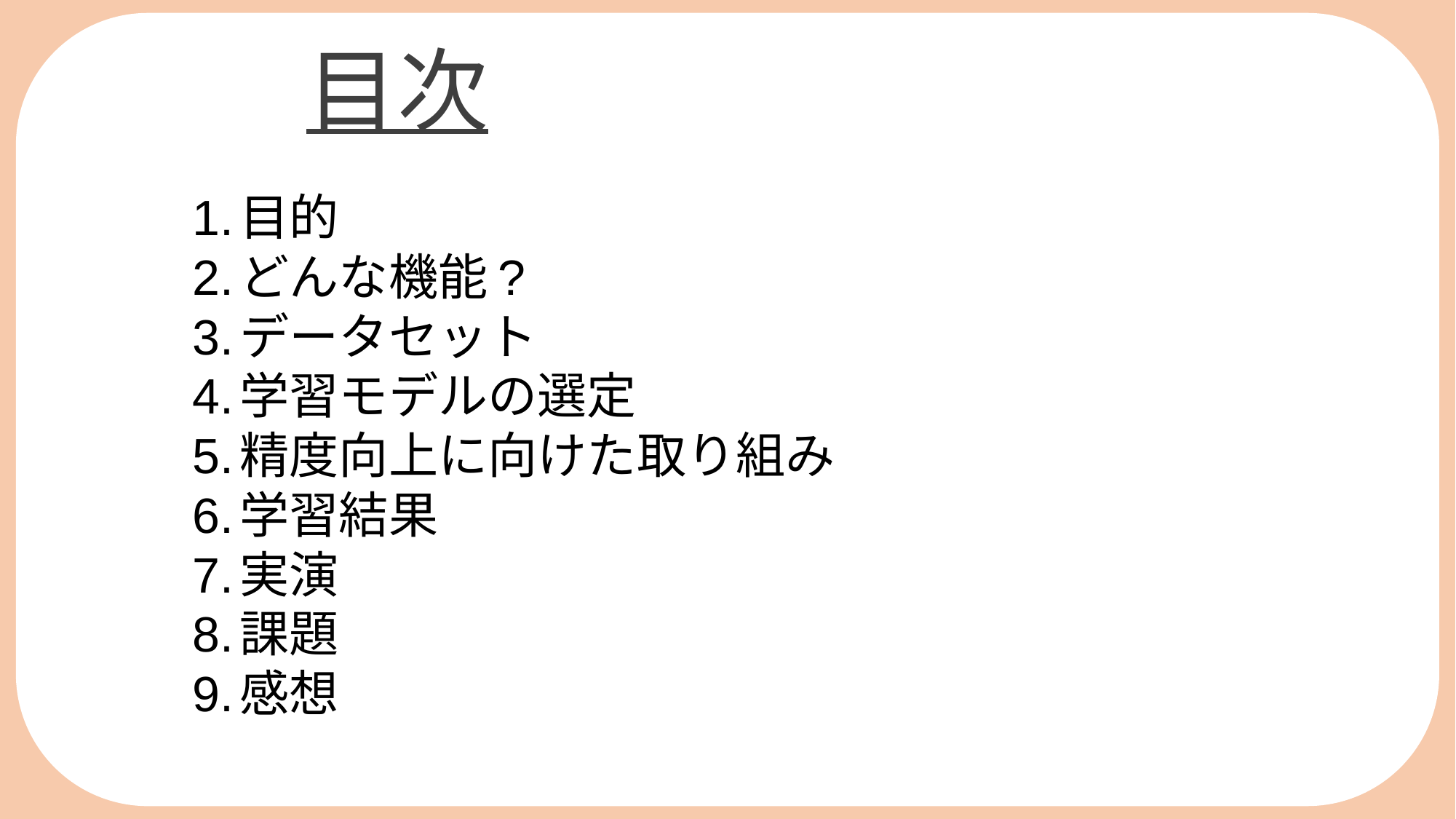

目次
目的
どんな機能?
データセット
学習モデルの選定
精度向上に向けた取り組み
学習結果
実演
課題
感想